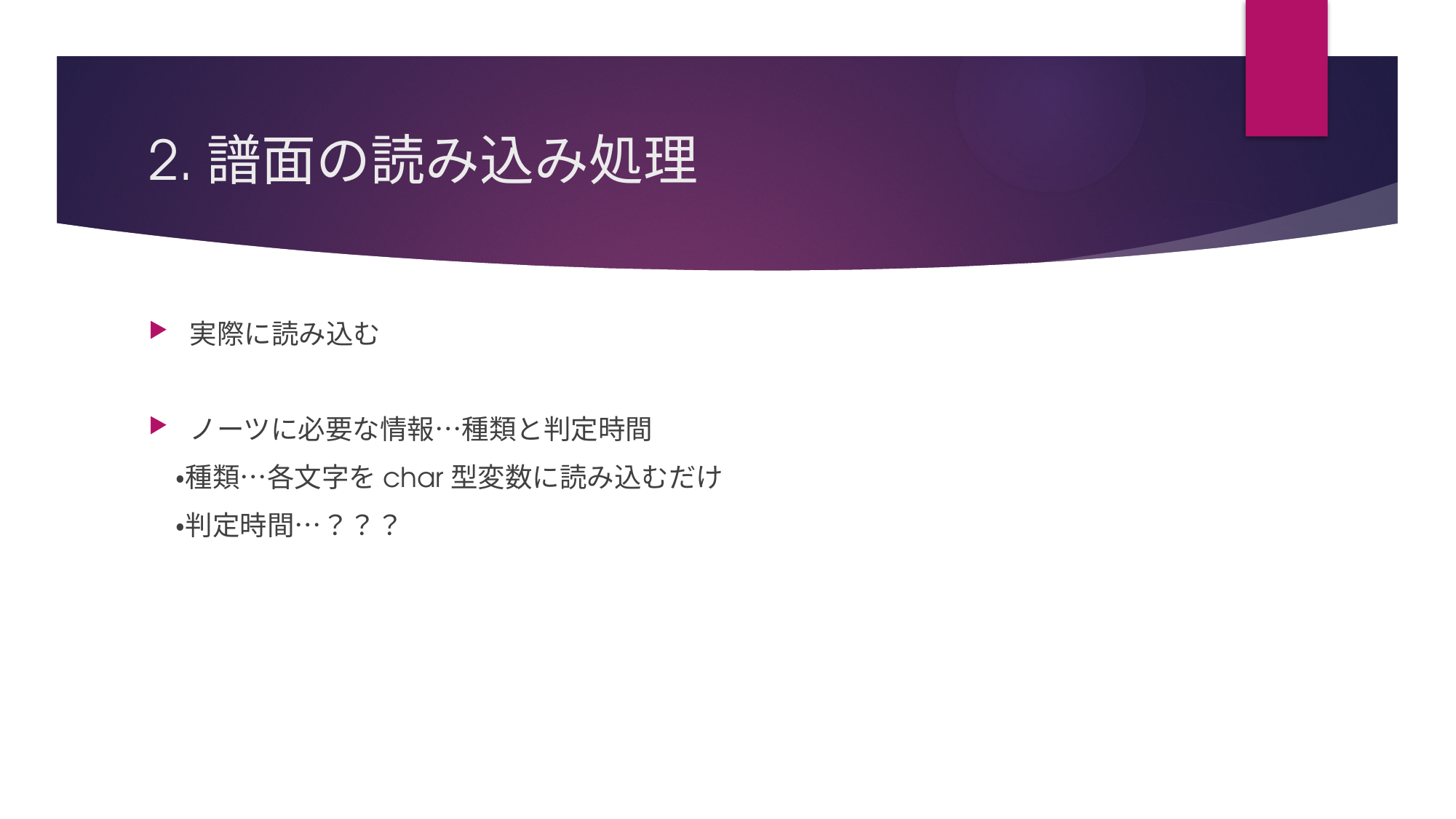

# 2.譜面の読み込み処理
実際に読み込む

ノーツに必要な情報…種類と判定時間
　・種類…各文字をchar型変数に読み込むだけ
　・判定時間…？？？